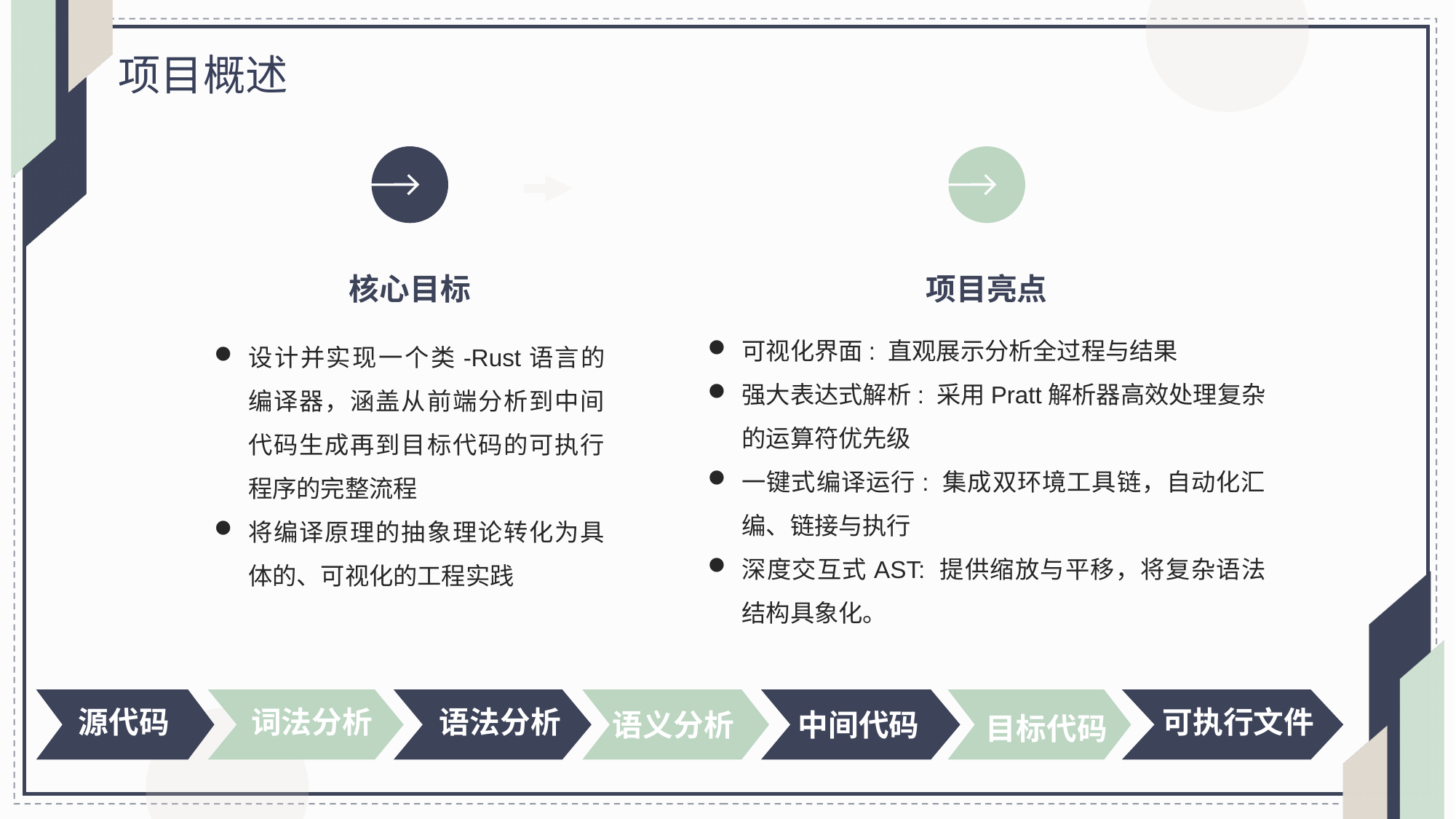

项目概述

核心目标
设计并实现一个类-Rust语言的编译器，涵盖从前端分析到中间代码生成再到目标代码的可执行程序的完整流程
将编译原理的抽象理论转化为具体的、可视化的工程实践

项目亮点
可视化界面: 直观展示分析全过程与结果
强大表达式解析: 采用Pratt解析器高效处理复杂的运算符优先级
一键式编译运行: 集成双环境工具链，自动化汇编、链接与执行
深度交互式AST: 提供缩放与平移，将复杂语法结构具象化。

可执行文件
源代码
词法分析
语法分析
语义分析
中间代码
目标代码